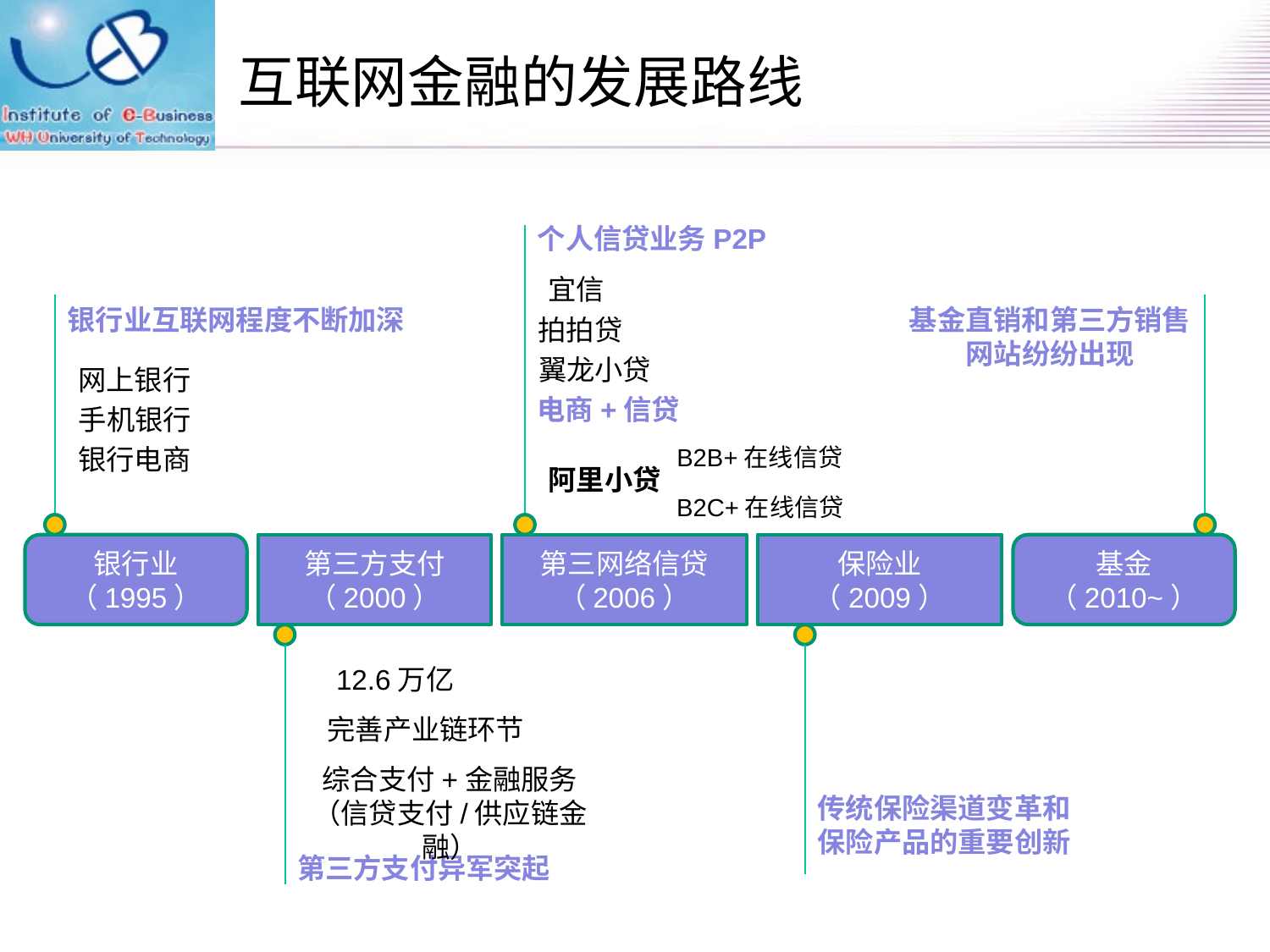

# 互联网金融的发展路线
个人信贷业务P2P

宜信

银行业互联网程度不断加深
基金直销和第三方销售网站纷纷出现
拍拍贷
翼龙小贷
网上银行
电商+信贷
手机银行
银行电商
B2B+在线信贷
阿里小贷
B2C+在线信贷
银行业
（1995）
第三方支付
（2000）
第三网络信贷（2006）
保险业
（2009）
基金
（2010~）

12.6万亿
完善产业链环节
综合支付+金融服务
（信贷支付/供应链金融）
传统保险渠道变革和保险产品的重要创新
第三方支付异军突起